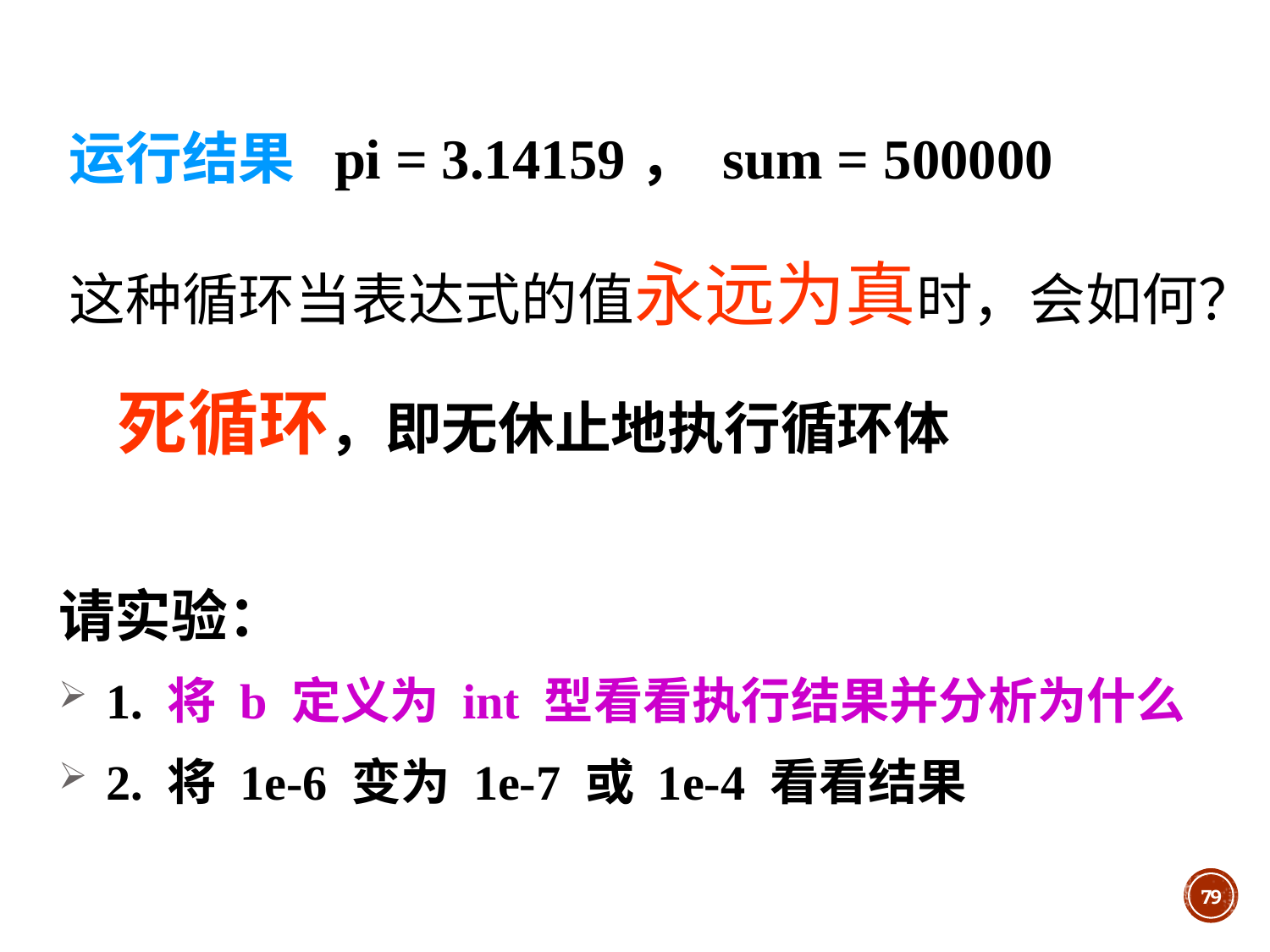

运行结果  pi = 3.14159， sum = 500000
这种循环当表达式的值永远为真时，会如何？
死循环，即无休止地执行循环体
请实验：
1. 将 b 定义为 int 型看看执行结果并分析为什么
2. 将 1e-6 变为 1e-7 或 1e-4 看看结果
79